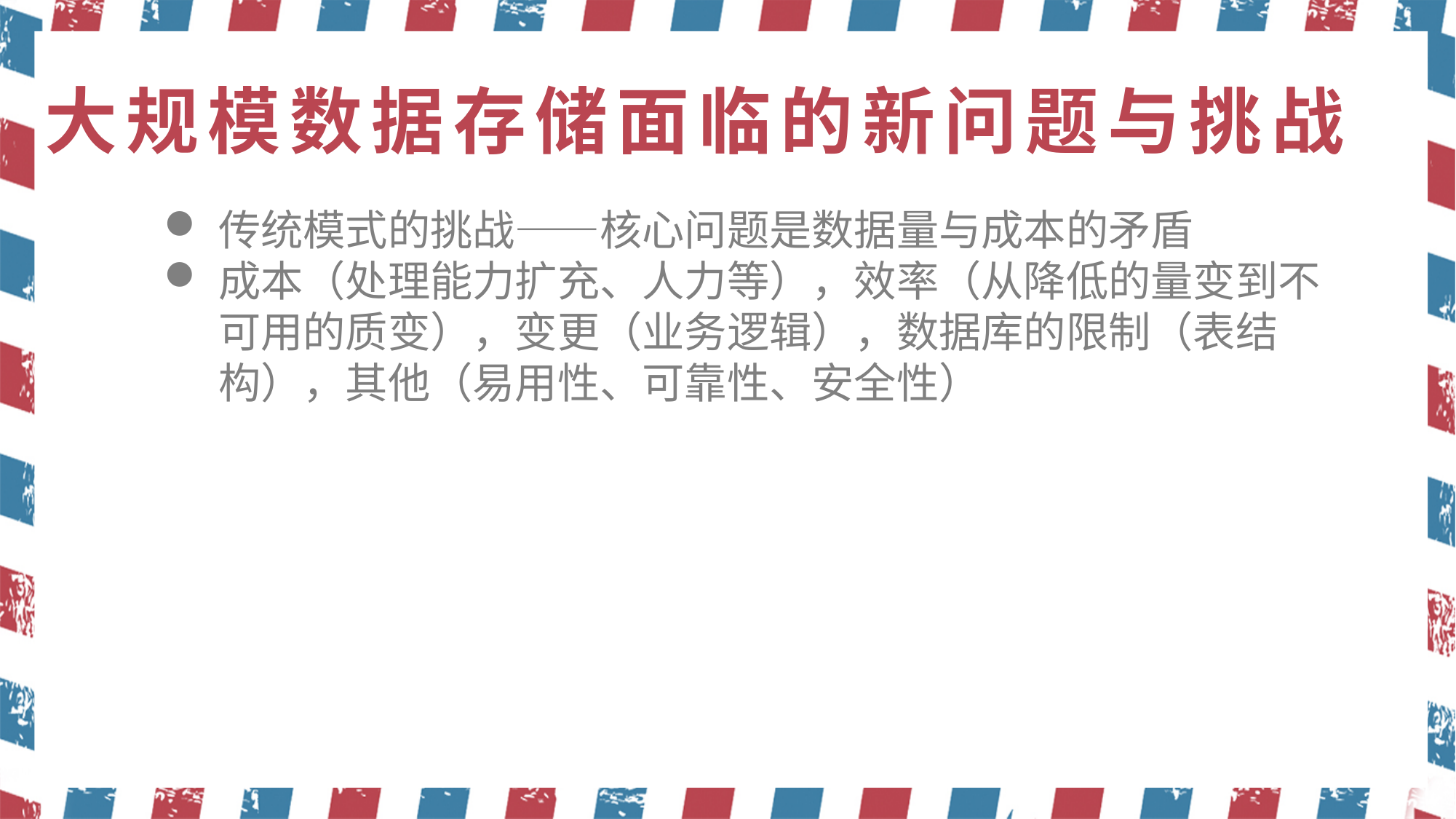

大规模数据存储面临的新问题与挑战
传统模式的挑战——核心问题是数据量与成本的矛盾
成本（处理能力扩充、人力等），效率（从降低的量变到不可用的质变），变更（业务逻辑），数据库的限制（表结构），其他（易用性、可靠性、安全性）